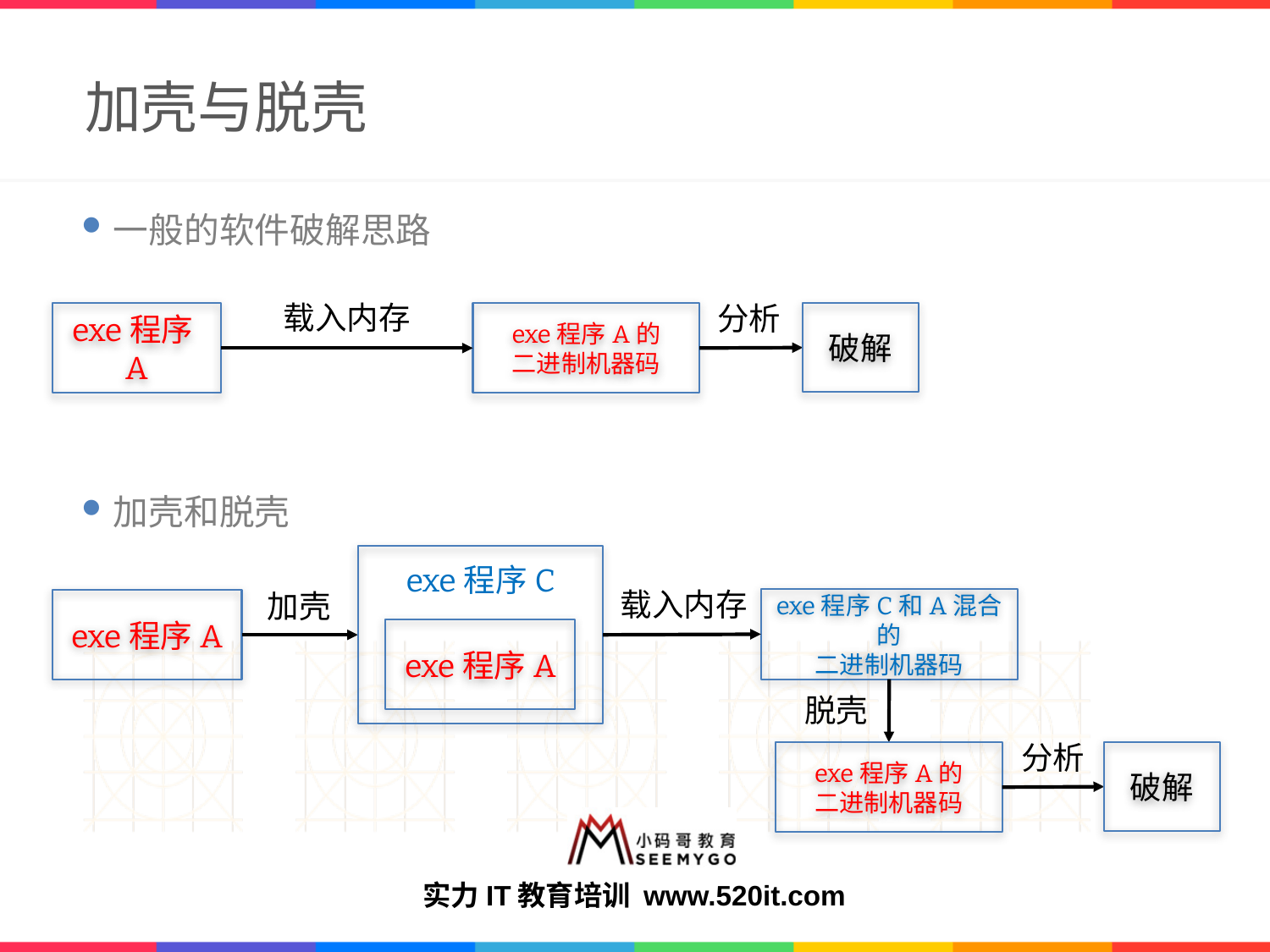

# 加壳与脱壳
一般的软件破解思路

加壳和脱壳
载入内存
分析
exe程序A
exe程序A的
二进制机器码
破解

exe程序C
exe程序A
载入内存
加壳
exe程序C和A混合的
二进制机器码
exe程序A
脱壳
分析
exe程序A的
二进制机器码
破解